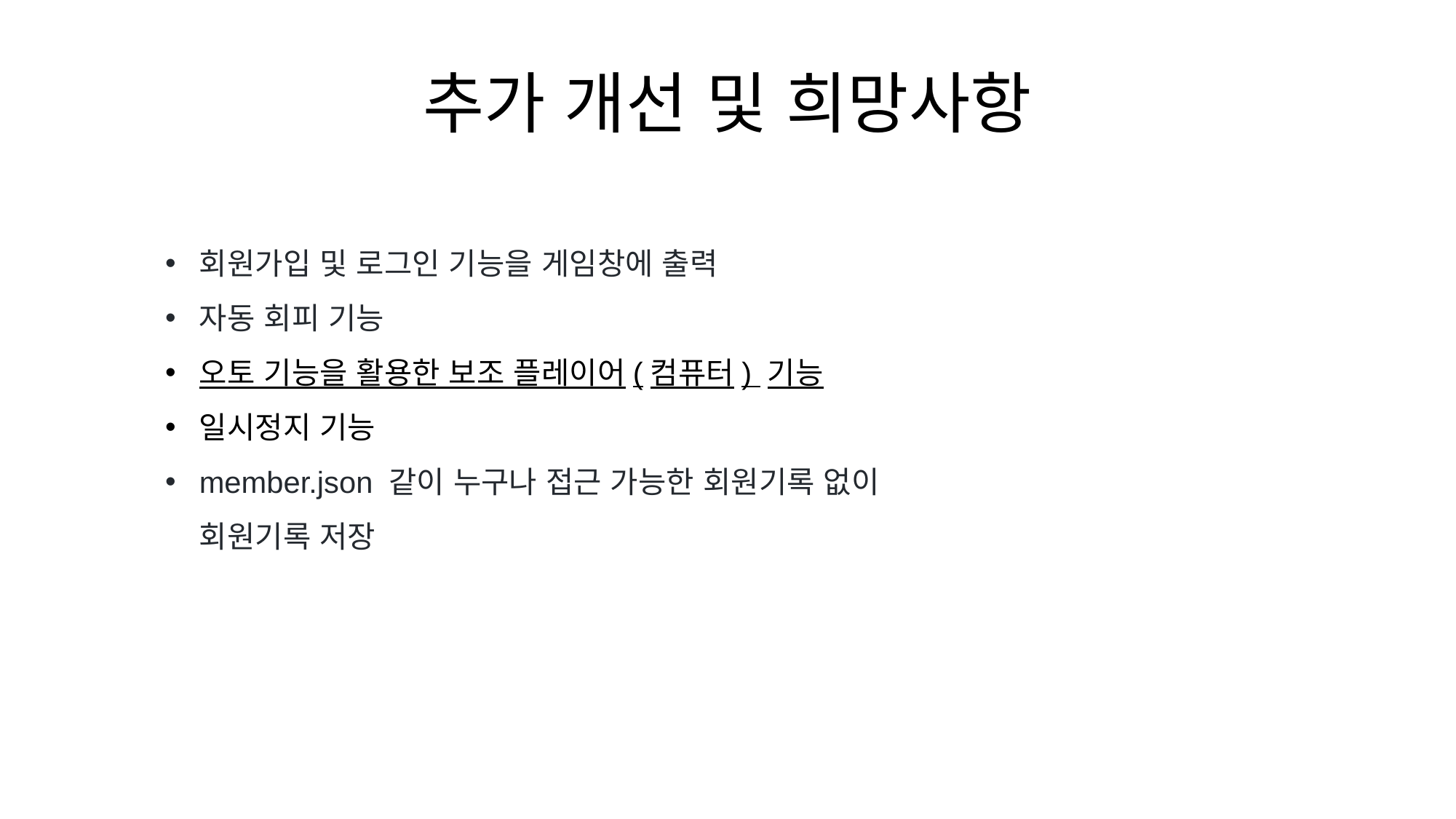

# 추가 개선 및 희망사항
회원가입 및 로그인 기능을 게임창에 출력
자동 회피 기능
오토 기능을 활용한 보조 플레이어(컴퓨터) 기능
일시정지 기능
member.json 같이 누구나 접근 가능한 회원기록 없이 회원기록 저장